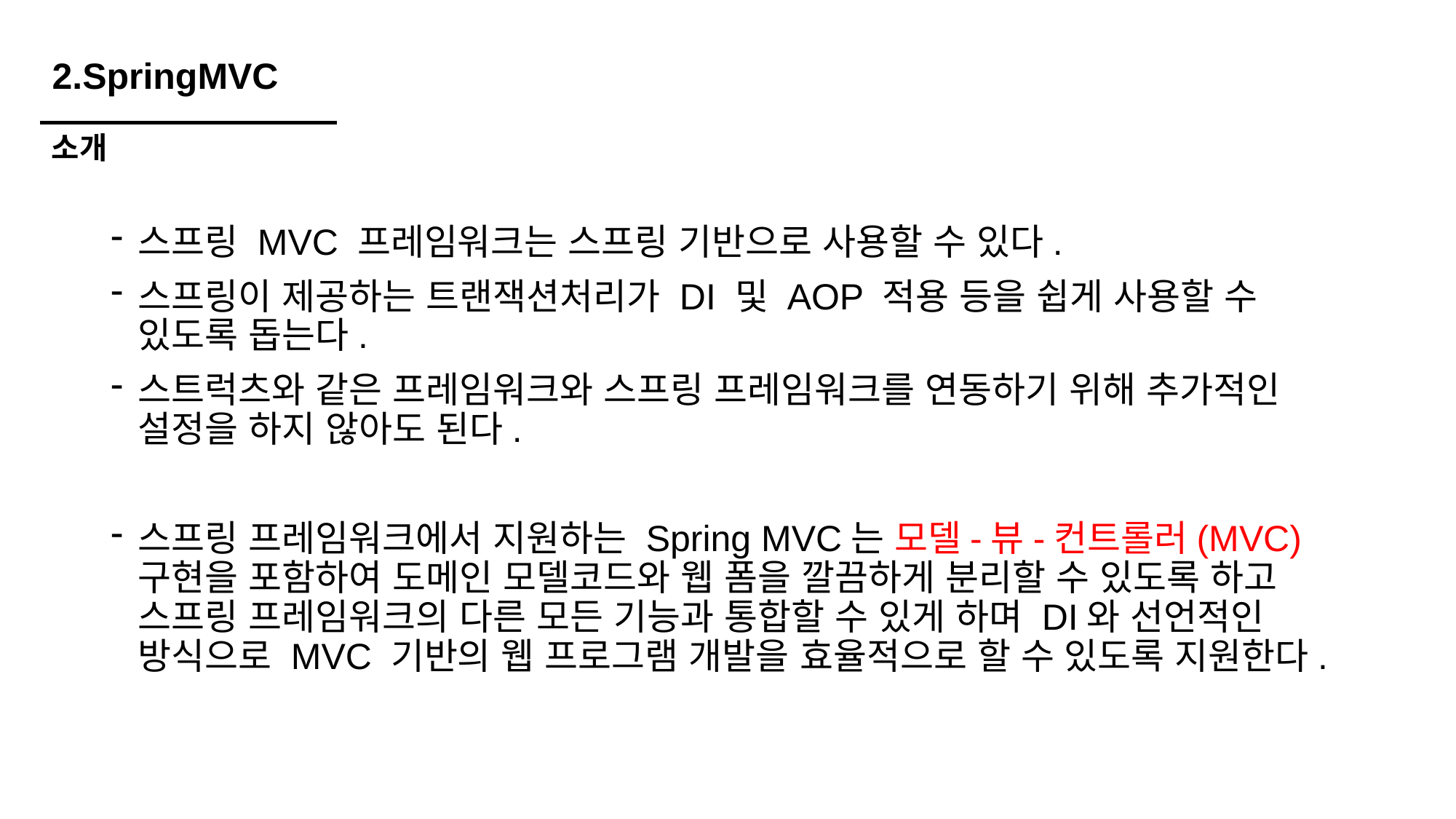

# 2.SpringMVC
소개
스프링 MVC 프레임워크는 스프링 기반으로 사용할 수 있다.
스프링이 제공하는 트랜잭션처리가 DI 및 AOP 적용 등을 쉽게 사용할 수 있도록 돕는다.
스트럭츠와 같은 프레임워크와 스프링 프레임워크를 연동하기 위해 추가적인 설정을 하지 않아도 된다.

스프링 프레임워크에서 지원하는 Spring MVC는 모델-뷰-컨트롤러(MVC) 구현을 포함하여 도메인 모델코드와 웹 폼을 깔끔하게 분리할 수 있도록 하고 스프링 프레임워크의 다른 모든 기능과 통합할 수 있게 하며 DI와 선언적인 방식으로 MVC 기반의 웹 프로그램 개발을 효율적으로 할 수 있도록 지원한다.